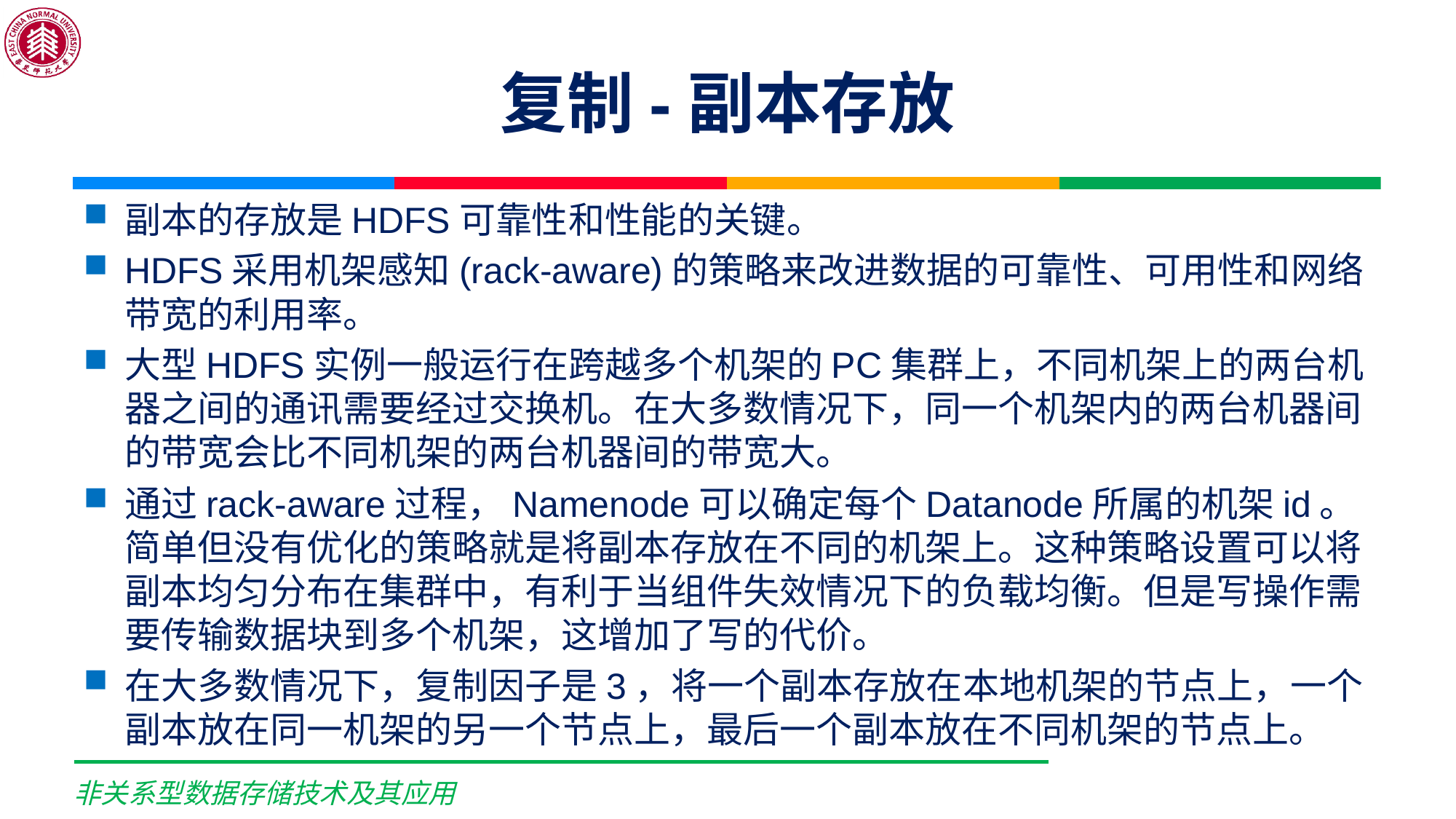

# 复制-副本存放
副本的存放是HDFS可靠性和性能的关键。
HDFS采用机架感知(rack-aware)的策略来改进数据的可靠性、可用性和网络带宽的利用率。
大型HDFS实例一般运行在跨越多个机架的PC集群上，不同机架上的两台机器之间的通讯需要经过交换机。在大多数情况下，同一个机架内的两台机器间的带宽会比不同机架的两台机器间的带宽大。
通过rack-aware过程，Namenode可以确定每个Datanode所属的机架id。简单但没有优化的策略就是将副本存放在不同的机架上。这种策略设置可以将副本均匀分布在集群中，有利于当组件失效情况下的负载均衡。但是写操作需要传输数据块到多个机架，这增加了写的代价。
在大多数情况下，复制因子是3，将一个副本存放在本地机架的节点上，一个副本放在同一机架的另一个节点上，最后一个副本放在不同机架的节点上。